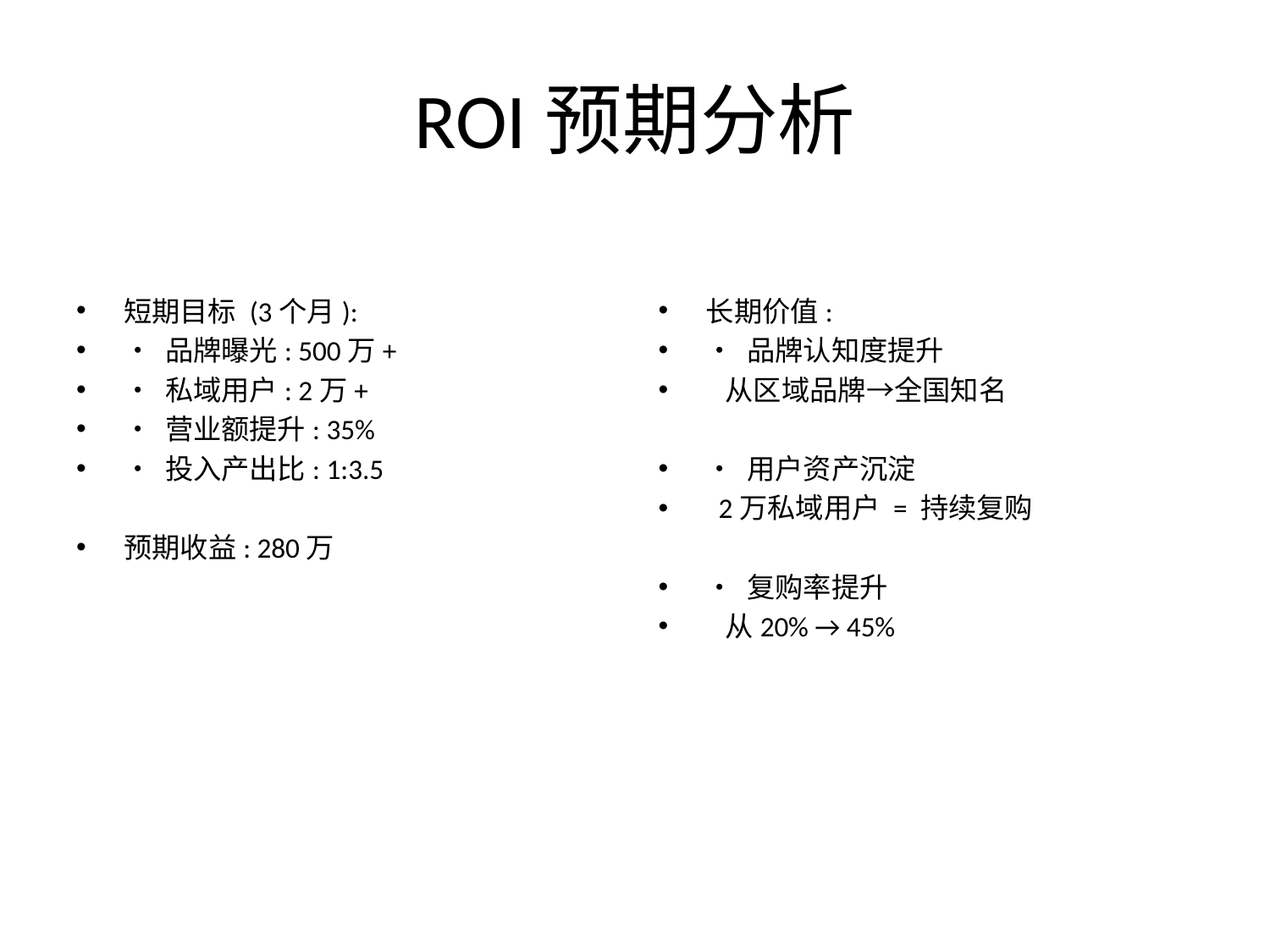

# ROI预期分析

短期目标 (3个月):
• 品牌曝光: 500万+
• 私域用户: 2万+
• 营业额提升: 35%
• 投入产出比: 1:3.5

预期收益: 280万

长期价值:
• 品牌认知度提升
  从区域品牌→全国知名

• 用户资产沉淀
  2万私域用户 = 持续复购

• 复购率提升
  从20% → 45%